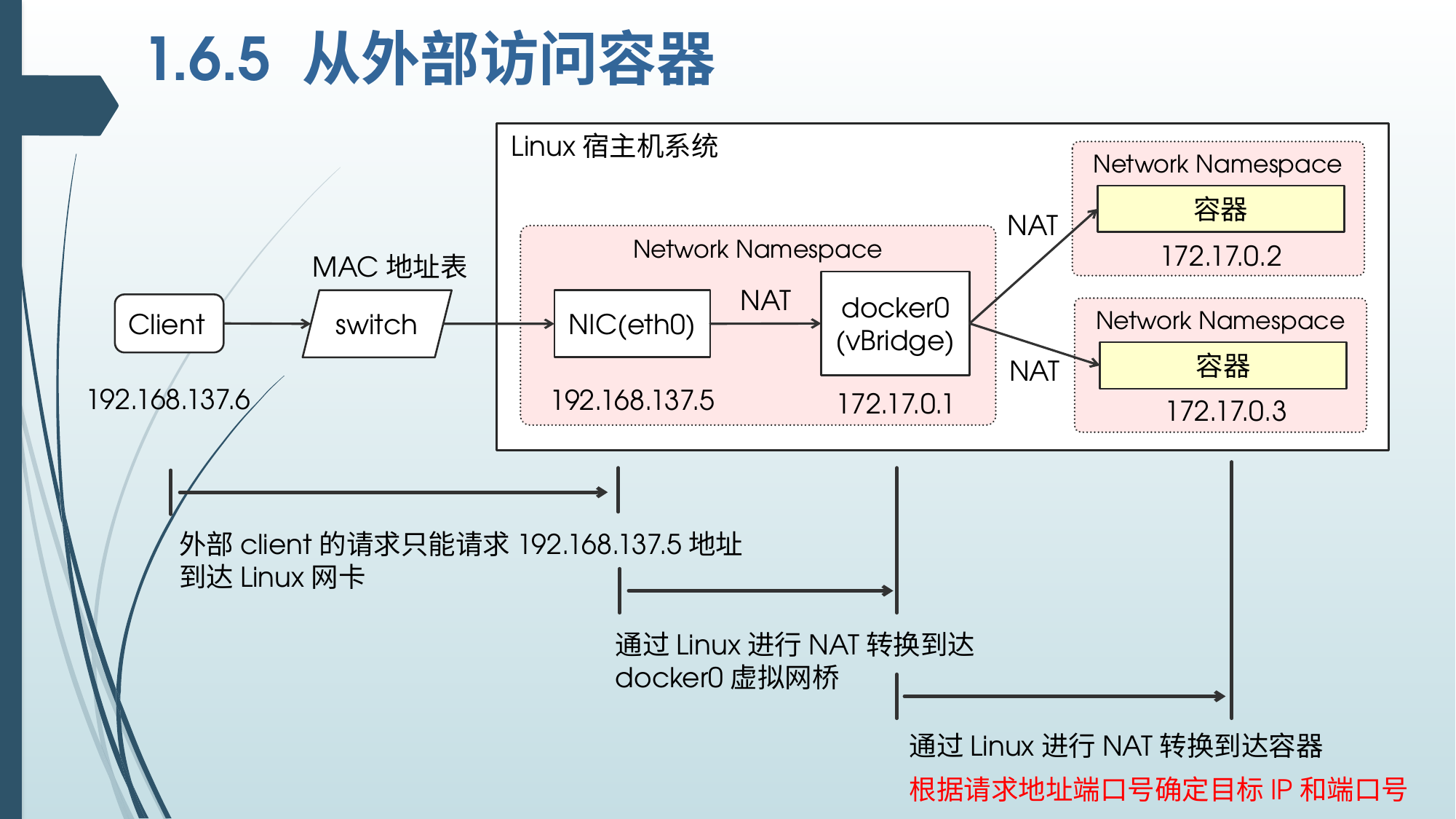

# 1.6.5 从外部访问容器

Linux宿主机系统
Network Namespace
容器
NAT
Network Namespace
172.17.0.2
MAC地址表
docker0
(vBridge)
NAT
switch
NIC(eth0)
Client
Network Namespace
容器
NAT
192.168.137.6
192.168.137.5
172.17.0.1
172.17.0.3
外部client的请求只能请求192.168.137.5地址
到达Linux网卡
通过Linux进行NAT转换到达
docker0虚拟网桥
通过Linux进行NAT转换到达容器
根据请求地址端口号确定目标IP和端口号